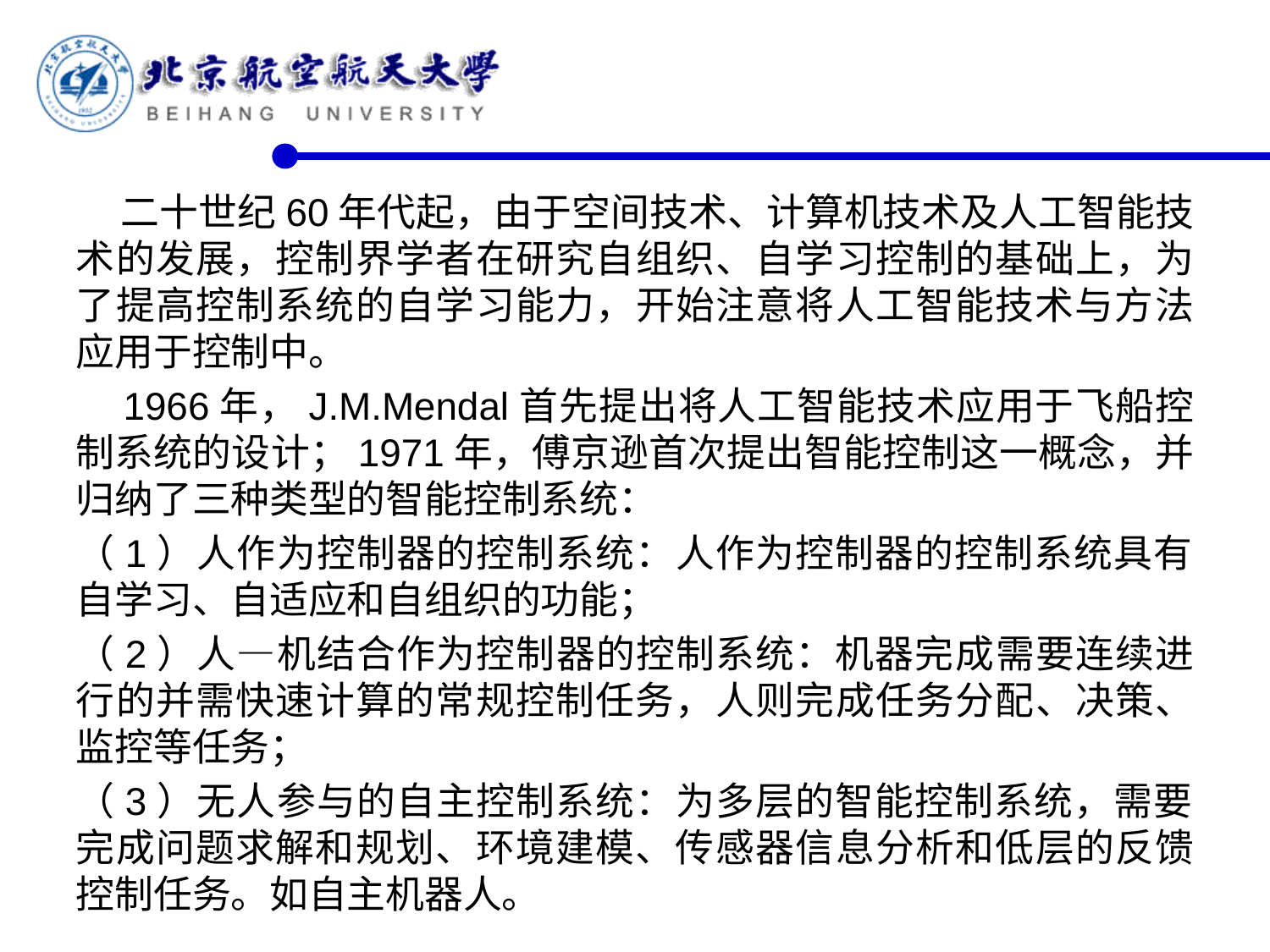

二十世纪60年代起，由于空间技术、计算机技术及人工智能技术的发展，控制界学者在研究自组织、自学习控制的基础上，为了提高控制系统的自学习能力，开始注意将人工智能技术与方法应用于控制中。
    1966年，J.M.Mendal首先提出将人工智能技术应用于飞船控制系统的设计；1971年，傅京逊首次提出智能控制这一概念，并归纳了三种类型的智能控制系统：
（1）人作为控制器的控制系统：人作为控制器的控制系统具有自学习、自适应和自组织的功能；
（2）人—机结合作为控制器的控制系统：机器完成需要连续进行的并需快速计算的常规控制任务，人则完成任务分配、决策、监控等任务；
（3）无人参与的自主控制系统：为多层的智能控制系统，需要完成问题求解和规划、环境建模、传感器信息分析和低层的反馈控制任务。如自主机器人。